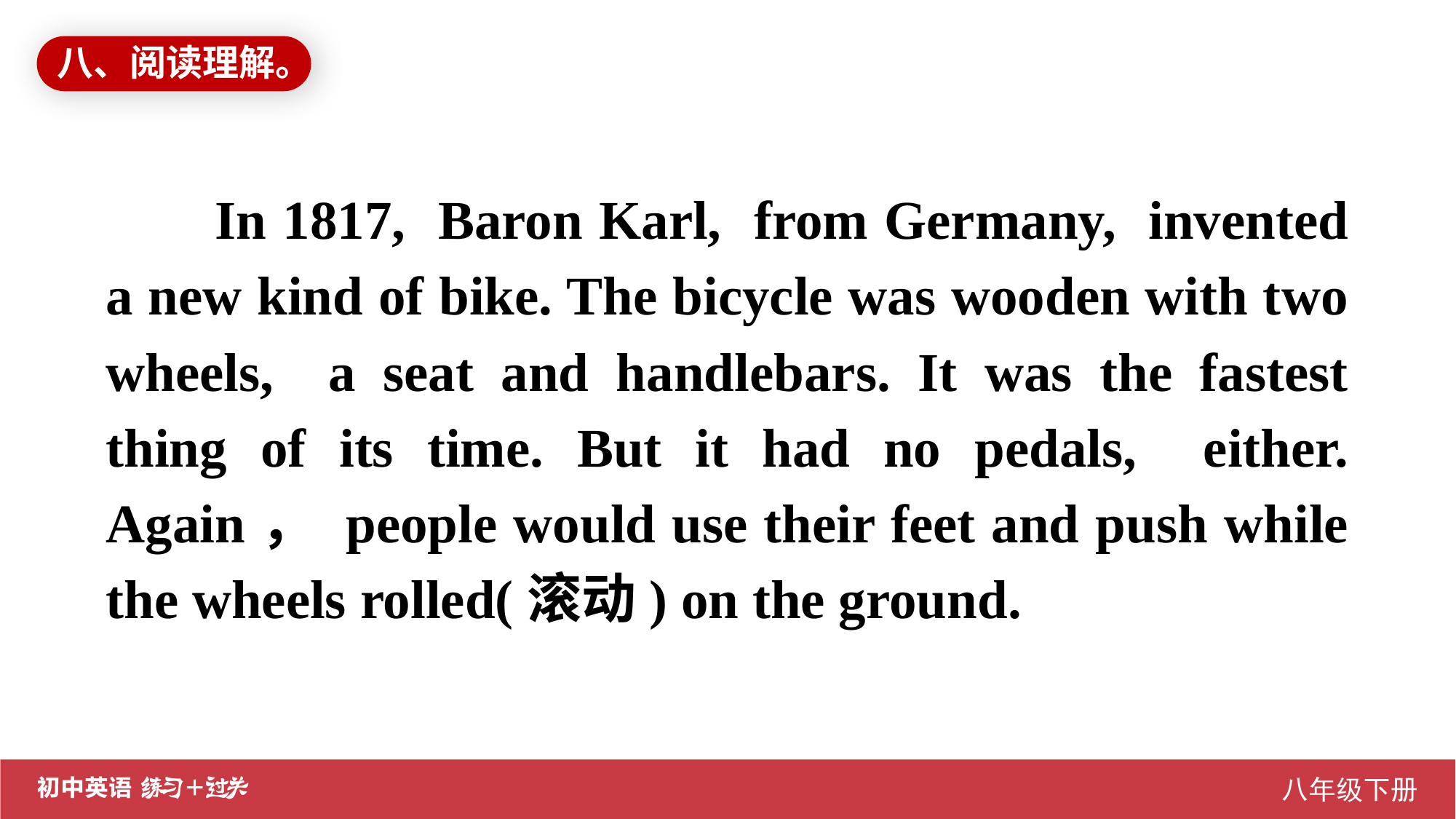

八、阅读理解。

In 1817,  Baron Karl,  from Germany,  invented a new kind of bike. The bicycle was wooden with two wheels,  a seat and handlebars. It was the fastest thing of its time. But it had no pedals,  either. Again， people would use their feet and push while the wheels rolled(滚动) on the ground.